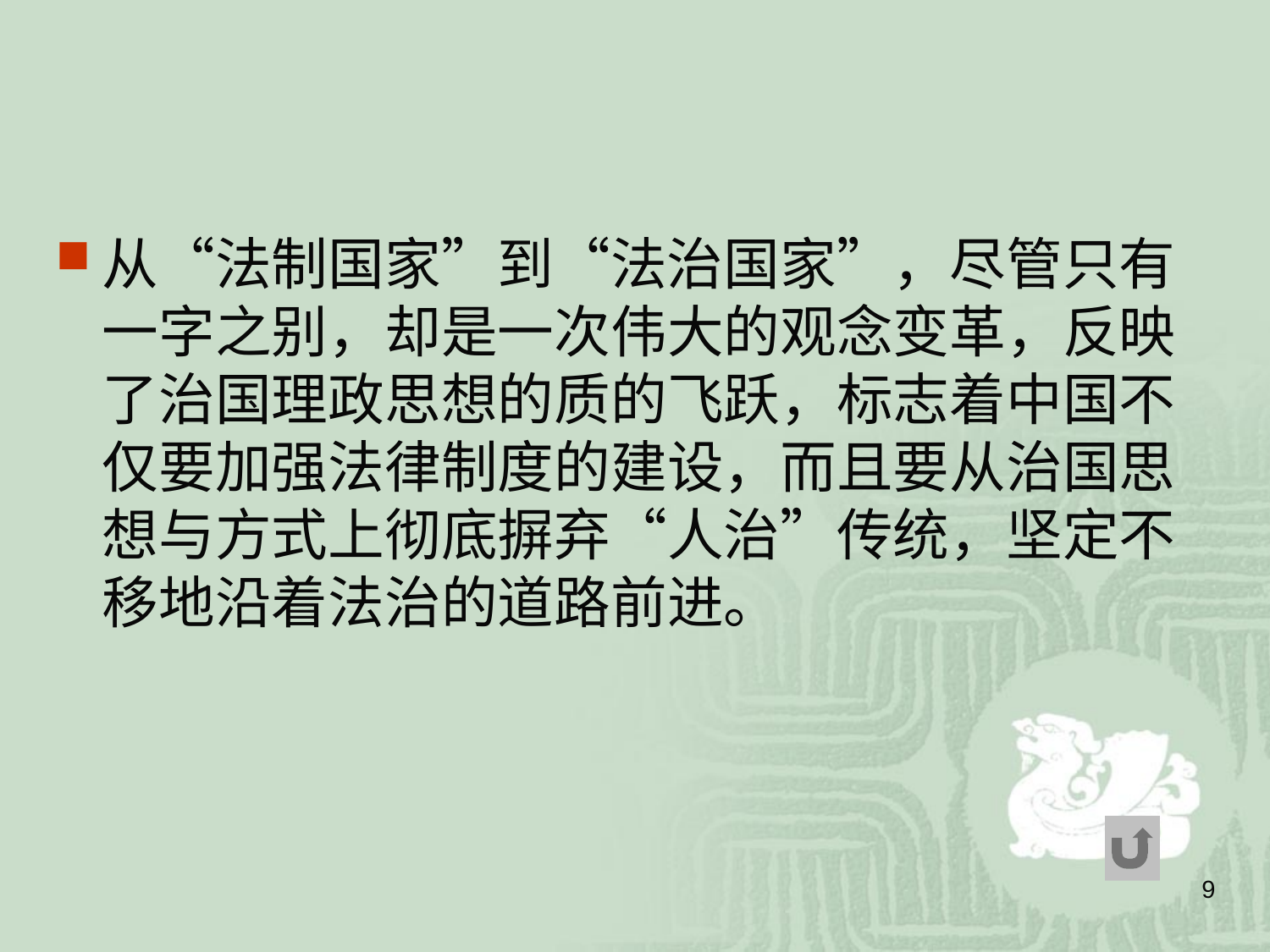

#
从“法制国家”到“法治国家”，尽管只有一字之别，却是一次伟大的观念变革，反映了治国理政思想的质的飞跃，标志着中国不仅要加强法律制度的建设，而且要从治国思想与方式上彻底摒弃“人治”传统，坚定不移地沿着法治的道路前进。

9